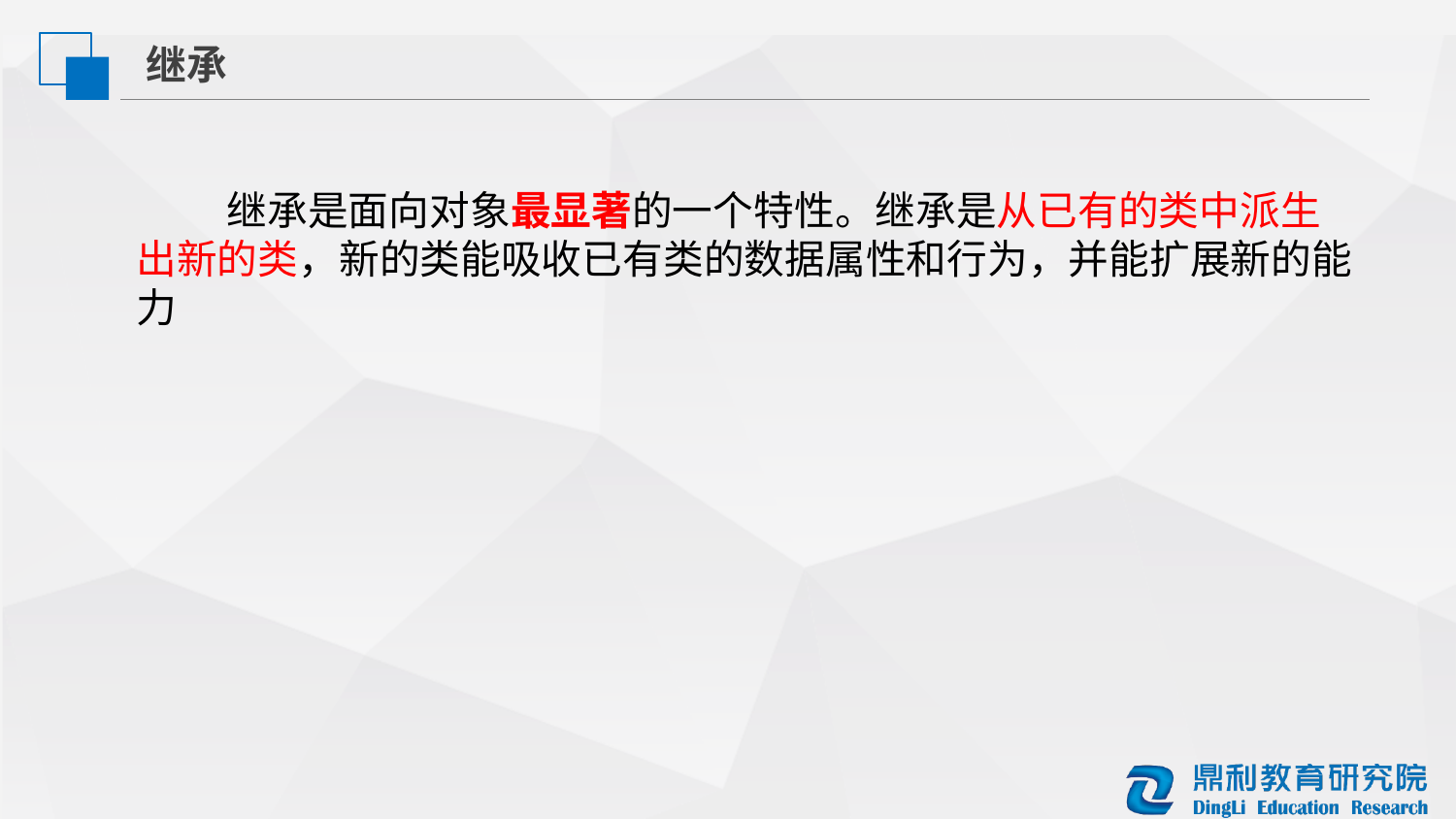

继承
         继承是面向对象最显著的一个特性。继承是从已有的类中派生出新的类，新的类能吸收已有类的数据属性和行为，并能扩展新的能力